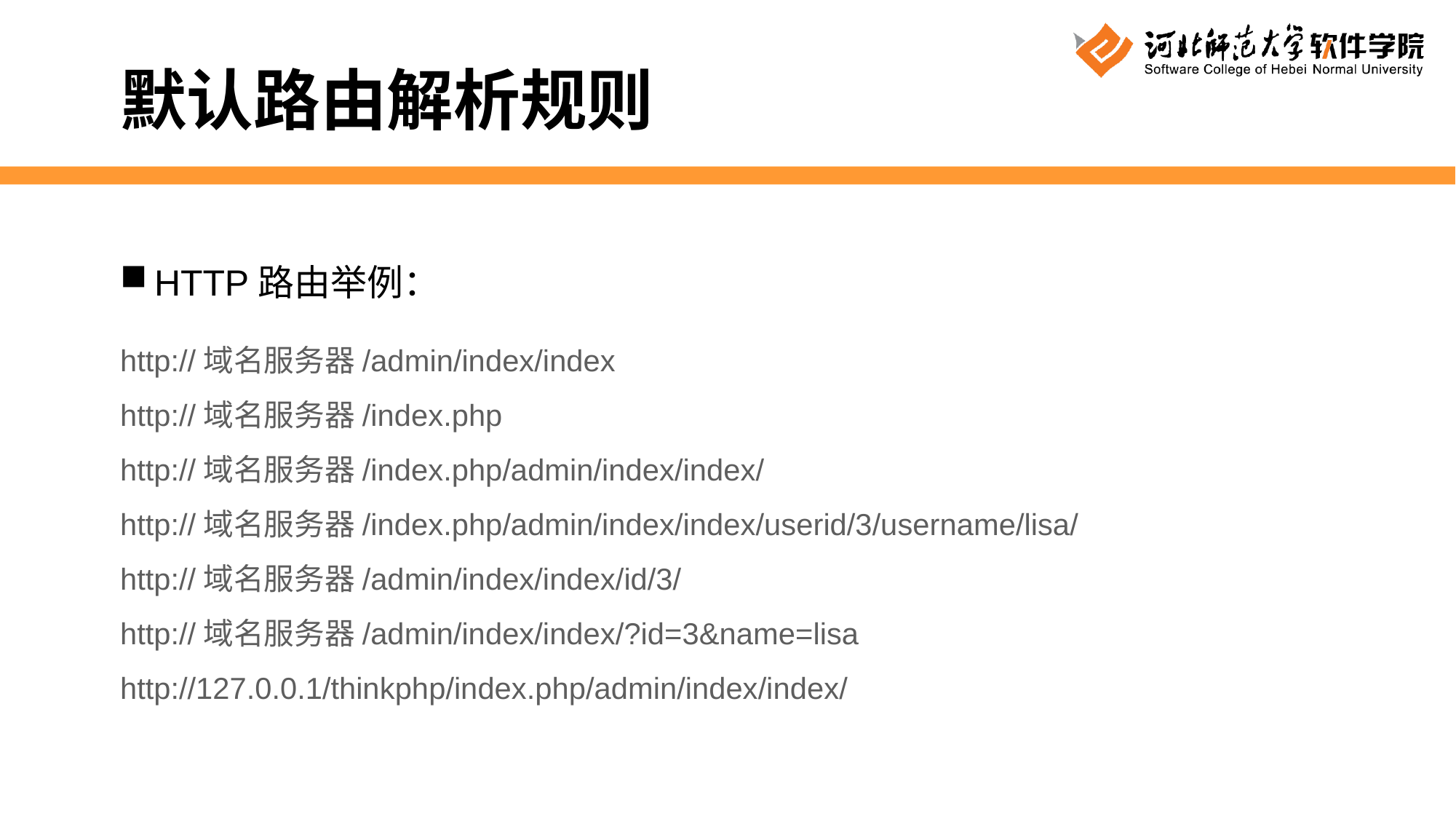

默认路由解析规则
HTTP路由举例：
http://域名服务器/admin/index/index
http://域名服务器/index.php
http://域名服务器/index.php/admin/index/index/
http://域名服务器/index.php/admin/index/index/userid/3/username/lisa/
http://域名服务器/admin/index/index/id/3/
http://域名服务器/admin/index/index/?id=3&name=lisa
http://127.0.0.1/thinkphp/index.php/admin/index/index/